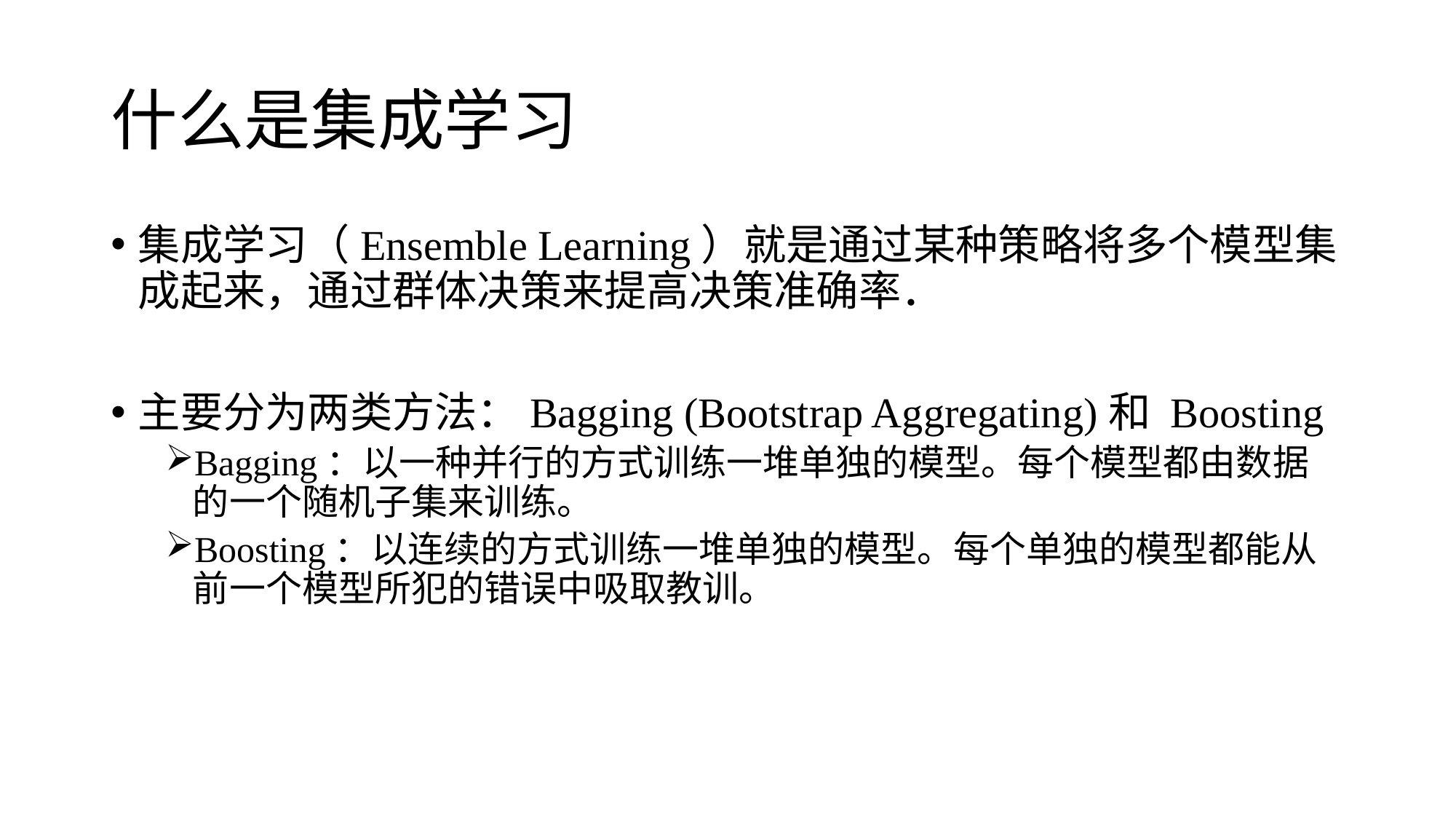

# 什么是集成学习
集成学习（Ensemble Learning）就是通过某种策略将多个模型集成起来，通过群体决策来提高决策准确率．

主要分为两类方法：Bagging (Bootstrap Aggregating)和 Boosting
Bagging：以一种并行的方式训练一堆单独的模型。每个模型都由数据的一个随机子集来训练。
Boosting：以连续的方式训练一堆单独的模型。每个单独的模型都能从前一个模型所犯的错误中吸取教训。